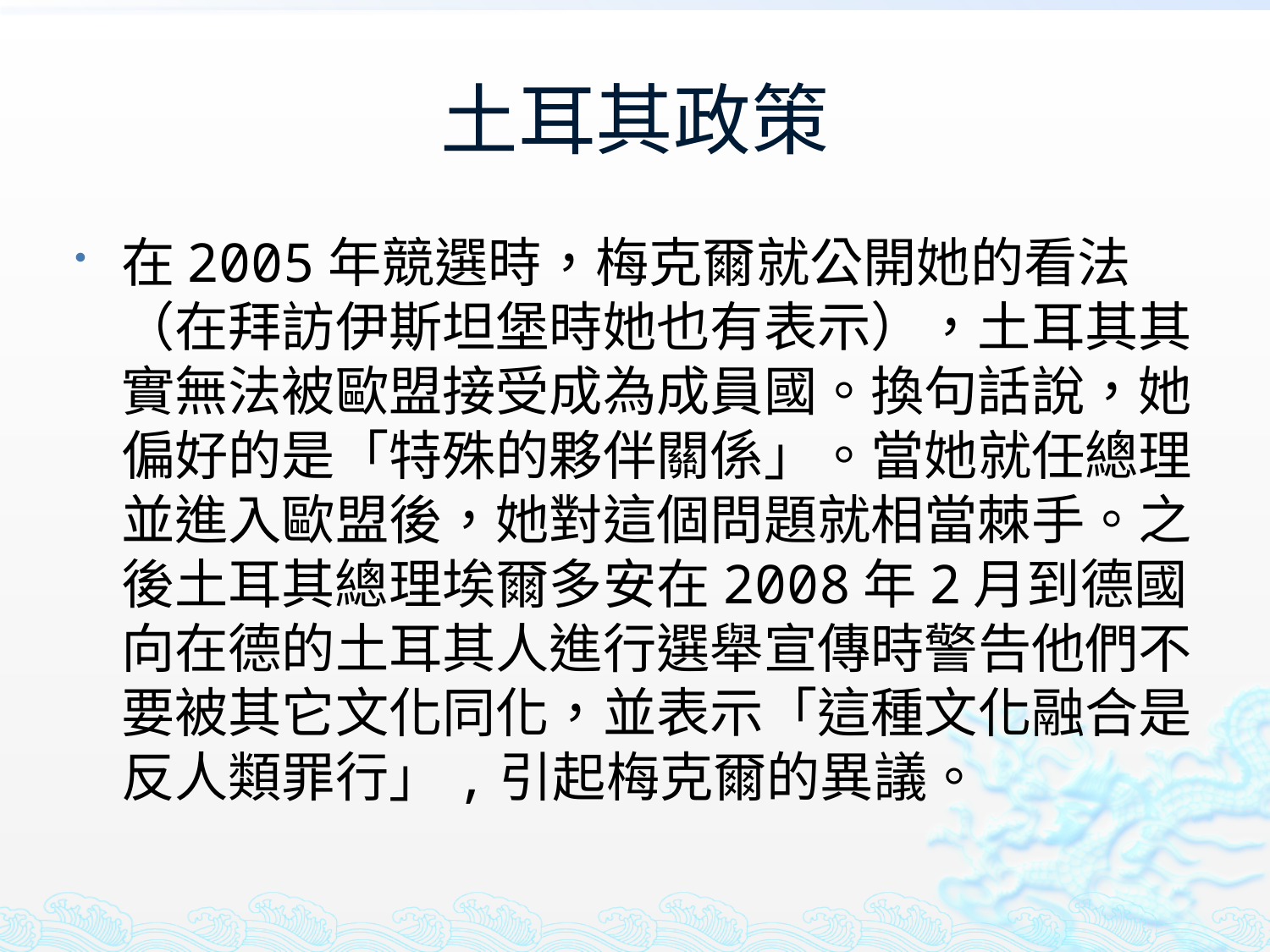

# 土耳其政策
在2005年競選時，梅克爾就公開她的看法（在拜訪伊斯坦堡時她也有表示），土耳其其實無法被歐盟接受成為成員國。換句話說，她偏好的是「特殊的夥伴關係」。當她就任總理並進入歐盟後，她對這個問題就相當棘手。之後土耳其總理埃爾多安在2008年2月到德國向在德的土耳其人進行選舉宣傳時警告他們不要被其它文化同化，並表示「這種文化融合是反人類罪行」,引起梅克爾的異議。